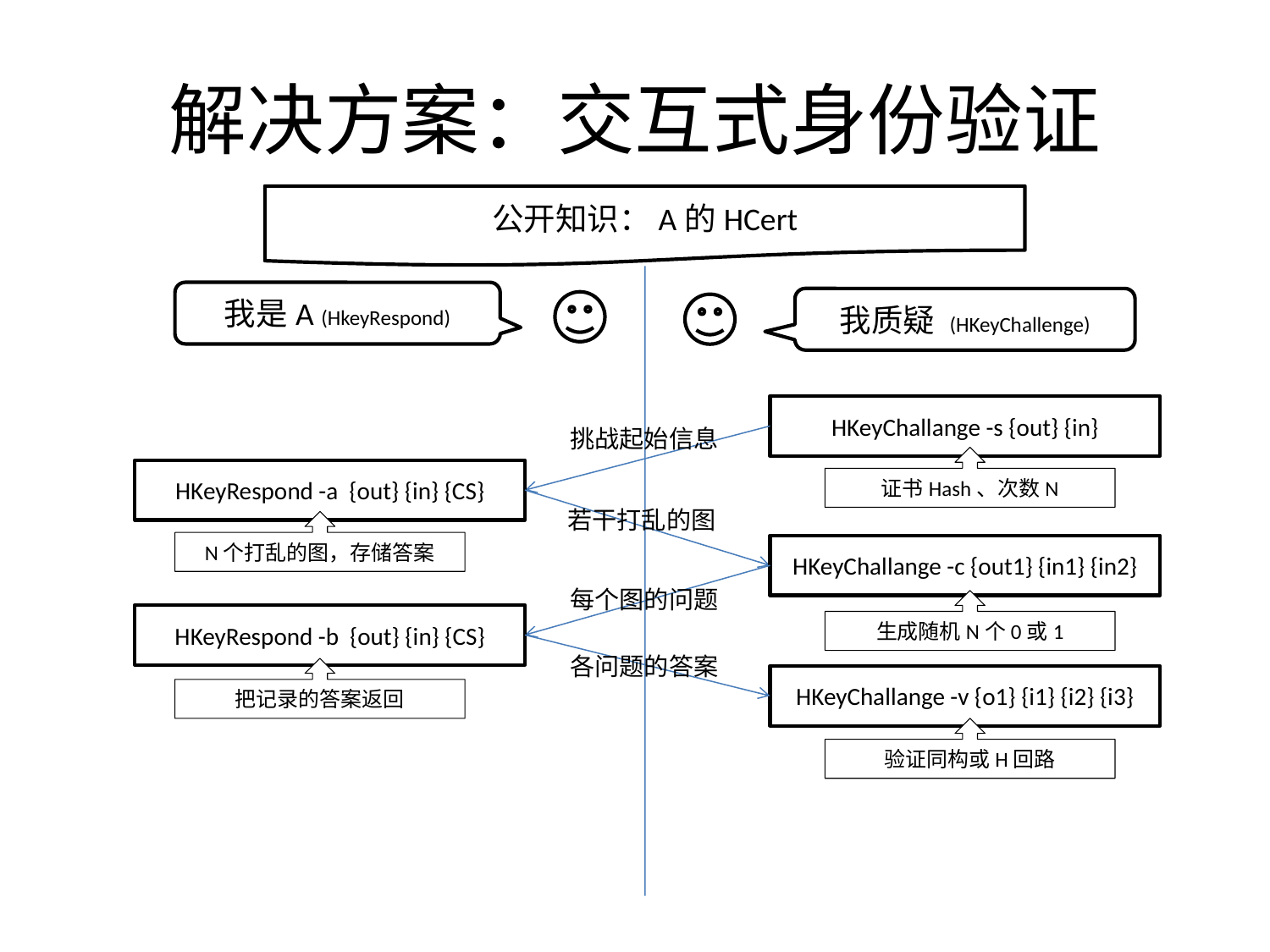

# 解决方案：交互式身份验证
公开知识：A的HCert
我是A (HkeyRespond)
我质疑 (HKeyChallenge)

HKeyChallange -s {out} {in}
挑战起始信息
证书Hash、次数N
HKeyRespond -a  {out} {in} {CS}
若干打乱的图
N个打乱的图，存储答案
HKeyChallange -c {out1} {in1} {in2}
每个图的问题
生成随机N个0或1
HKeyRespond -b  {out} {in} {CS}
各问题的答案
把记录的答案返回
HKeyChallange -v {o1} {i1} {i2} {i3}
验证同构或H回路